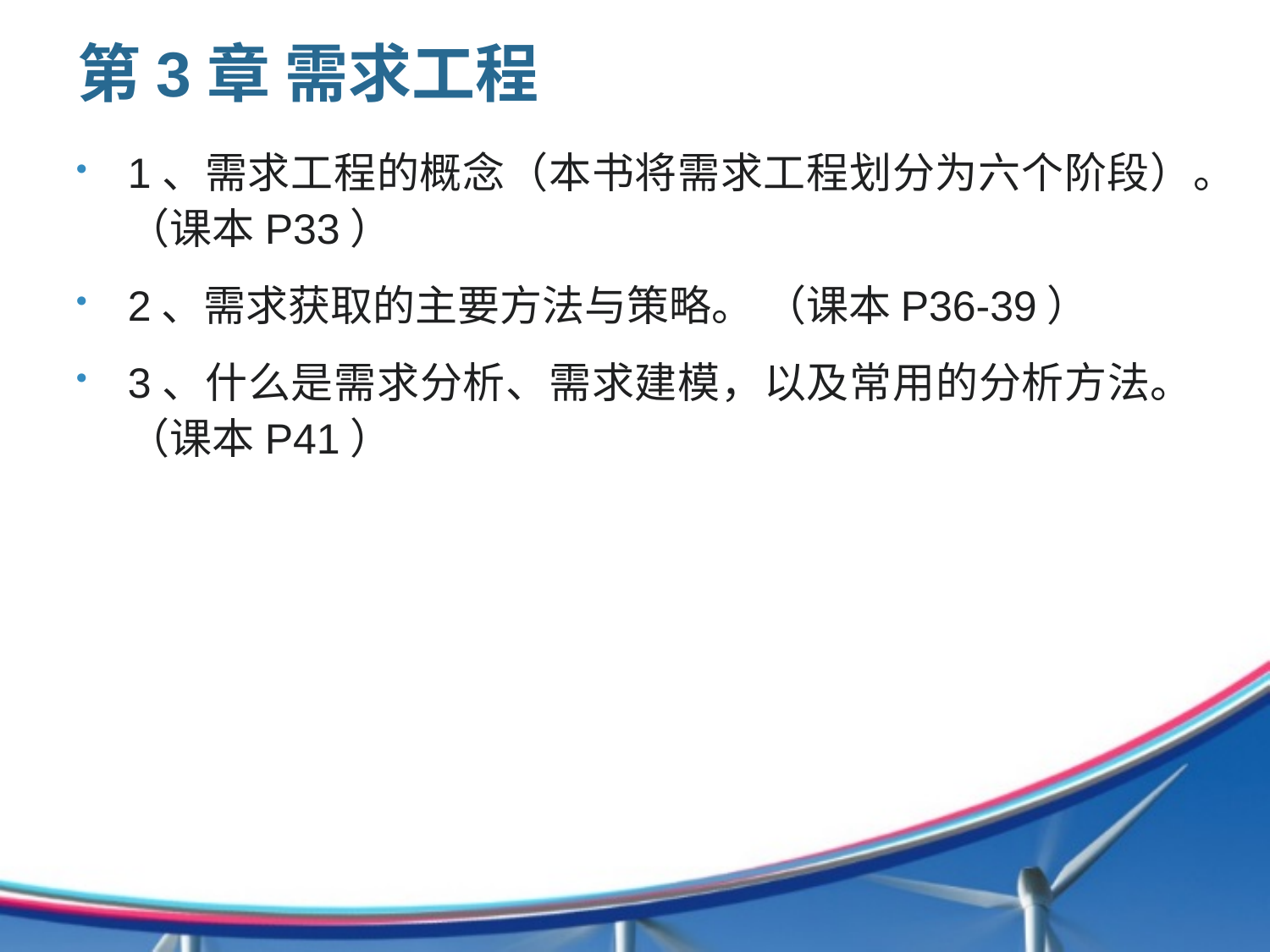

# 第3章 需求工程
1、需求工程的概念（本书将需求工程划分为六个阶段）。（课本P33）
2、需求获取的主要方法与策略。 （课本P36-39）
3、什么是需求分析、需求建模，以及常用的分析方法。 （课本P41）